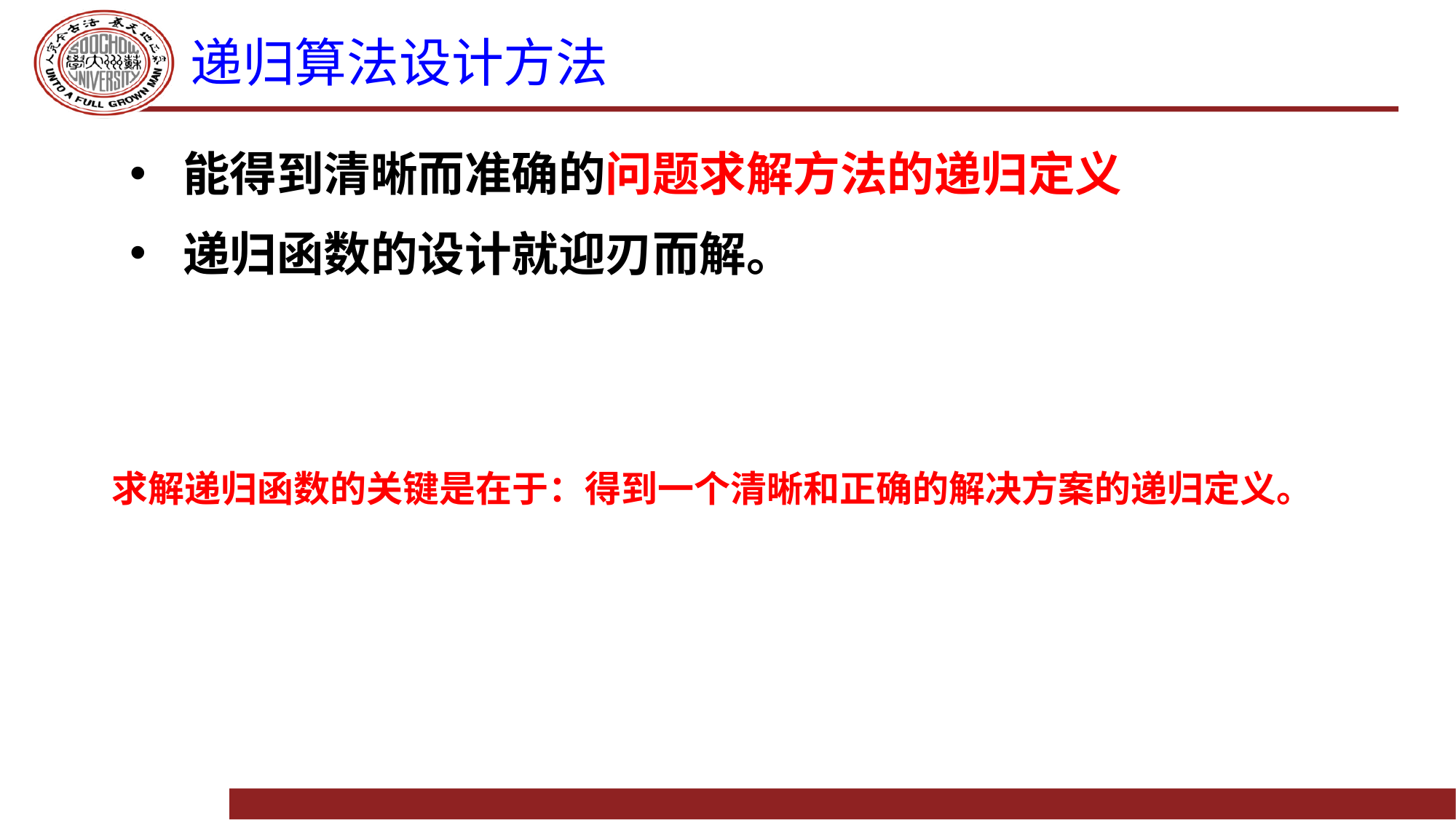

# 递归算法设计方法
能得到清晰而准确的问题求解方法的递归定义
递归函数的设计就迎刃而解。
求解递归函数的关键是在于：得到一个清晰和正确的解决方案的递归定义。